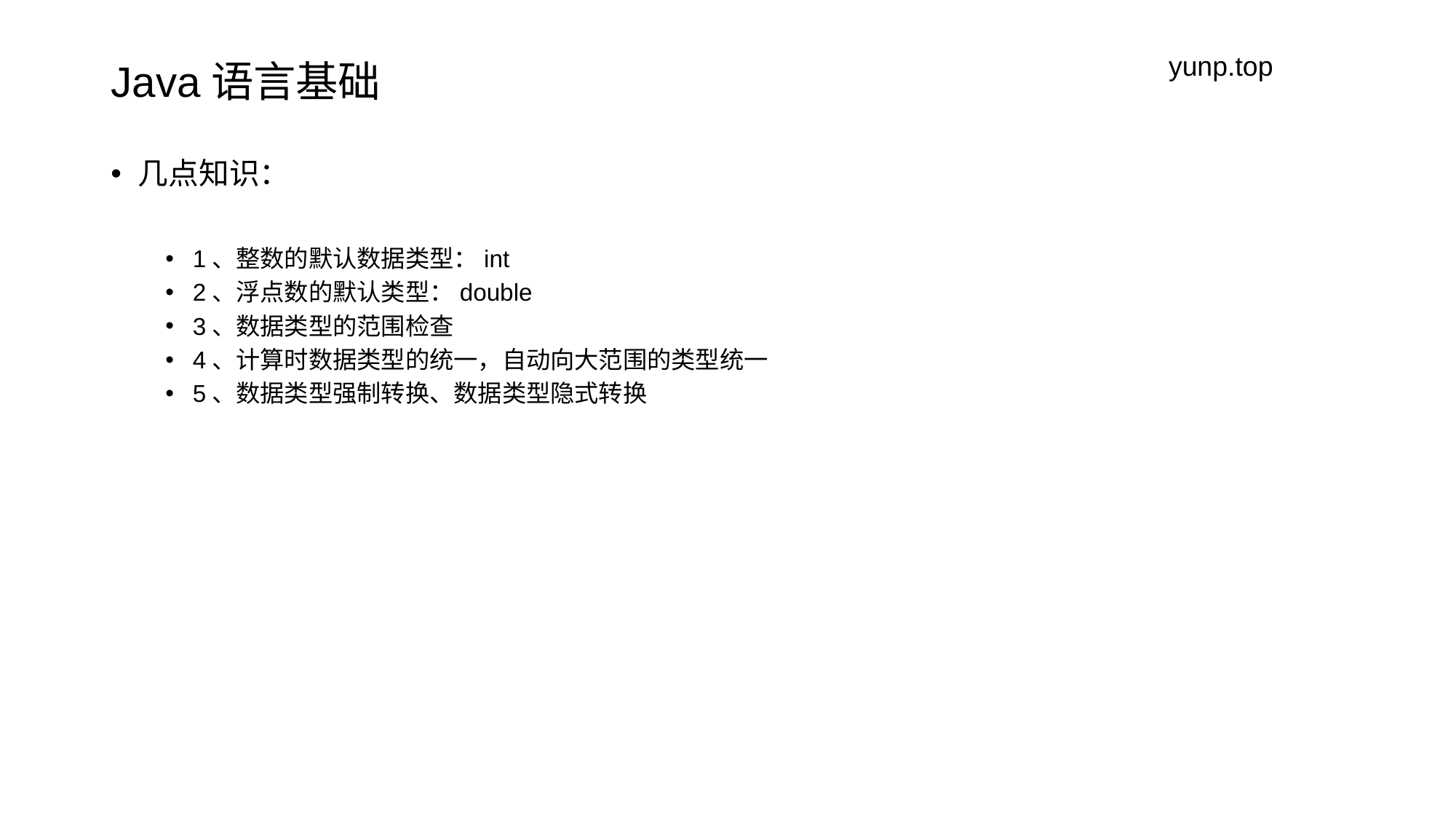

# Java语言基础
yunp.top
几点知识：

1、整数的默认数据类型：int
2、浮点数的默认类型：double
3、数据类型的范围检查
4、计算时数据类型的统一，自动向大范围的类型统一
5、数据类型强制转换、数据类型隐式转换